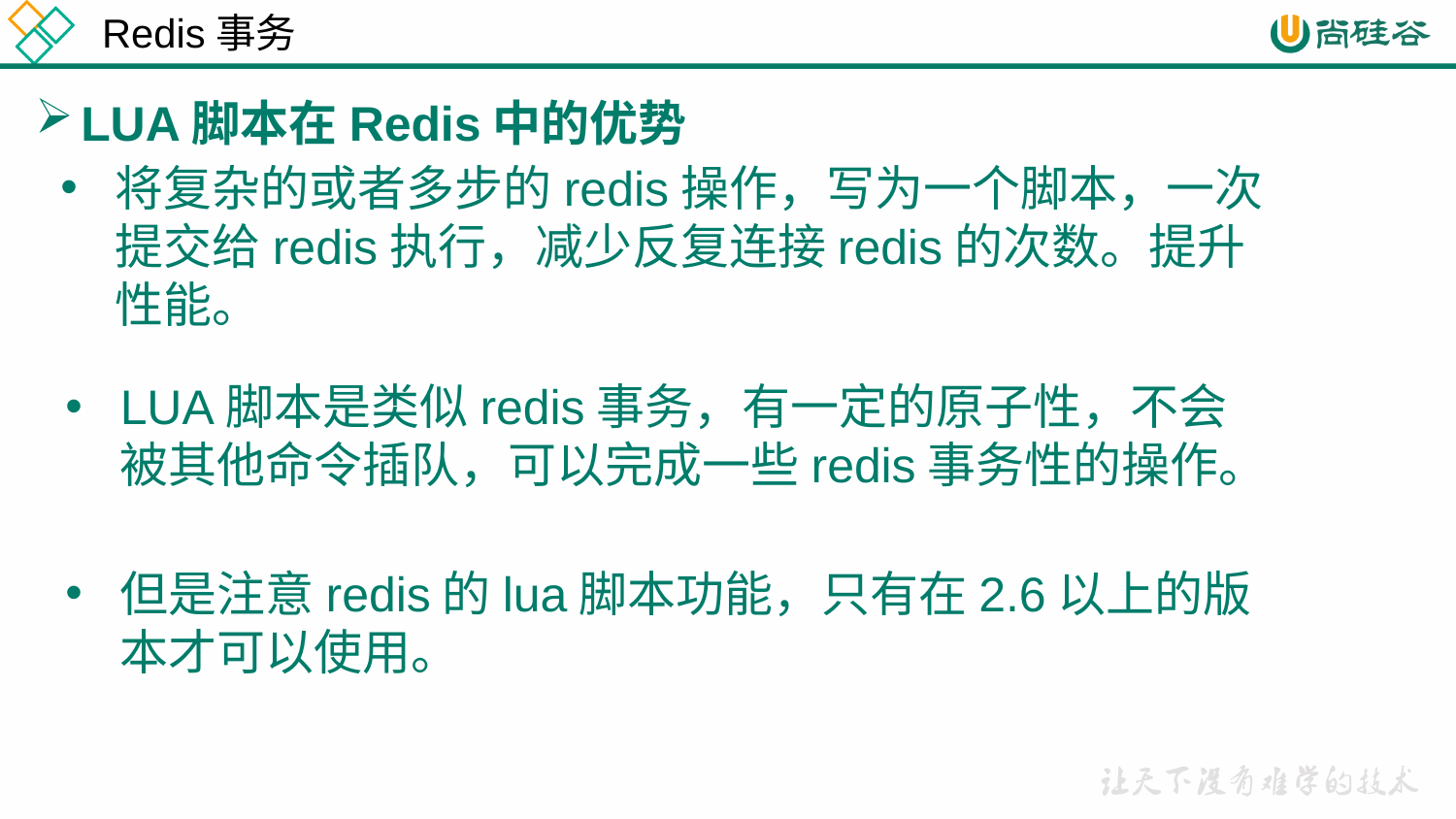

Redis事务
LUA脚本在Redis中的优势
将复杂的或者多步的redis操作，写为一个脚本，一次提交给redis执行，减少反复连接redis的次数。提升性能。
LUA脚本是类似redis事务，有一定的原子性，不会被其他命令插队，可以完成一些redis事务性的操作。
但是注意redis的lua脚本功能，只有在2.6以上的版本才可以使用。